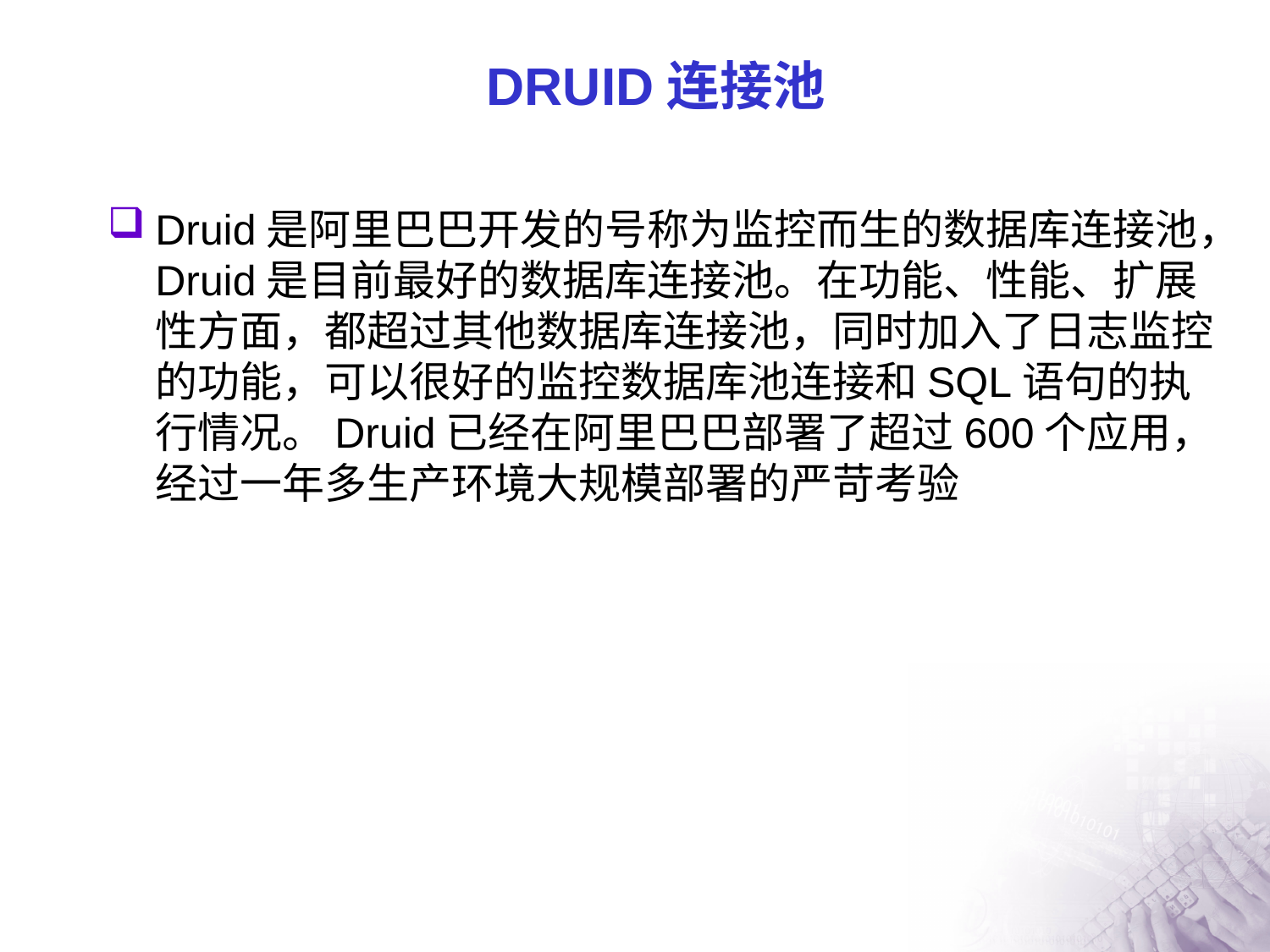

# DRUID连接池
Druid是阿里巴巴开发的号称为监控而生的数据库连接池，Druid是目前最好的数据库连接池。在功能、性能、扩展性方面，都超过其他数据库连接池，同时加入了日志监控的功能，可以很好的监控数据库池连接和SQL语句的执行情况。Druid已经在阿里巴巴部署了超过600个应用，经过一年多生产环境大规模部署的严苛考验